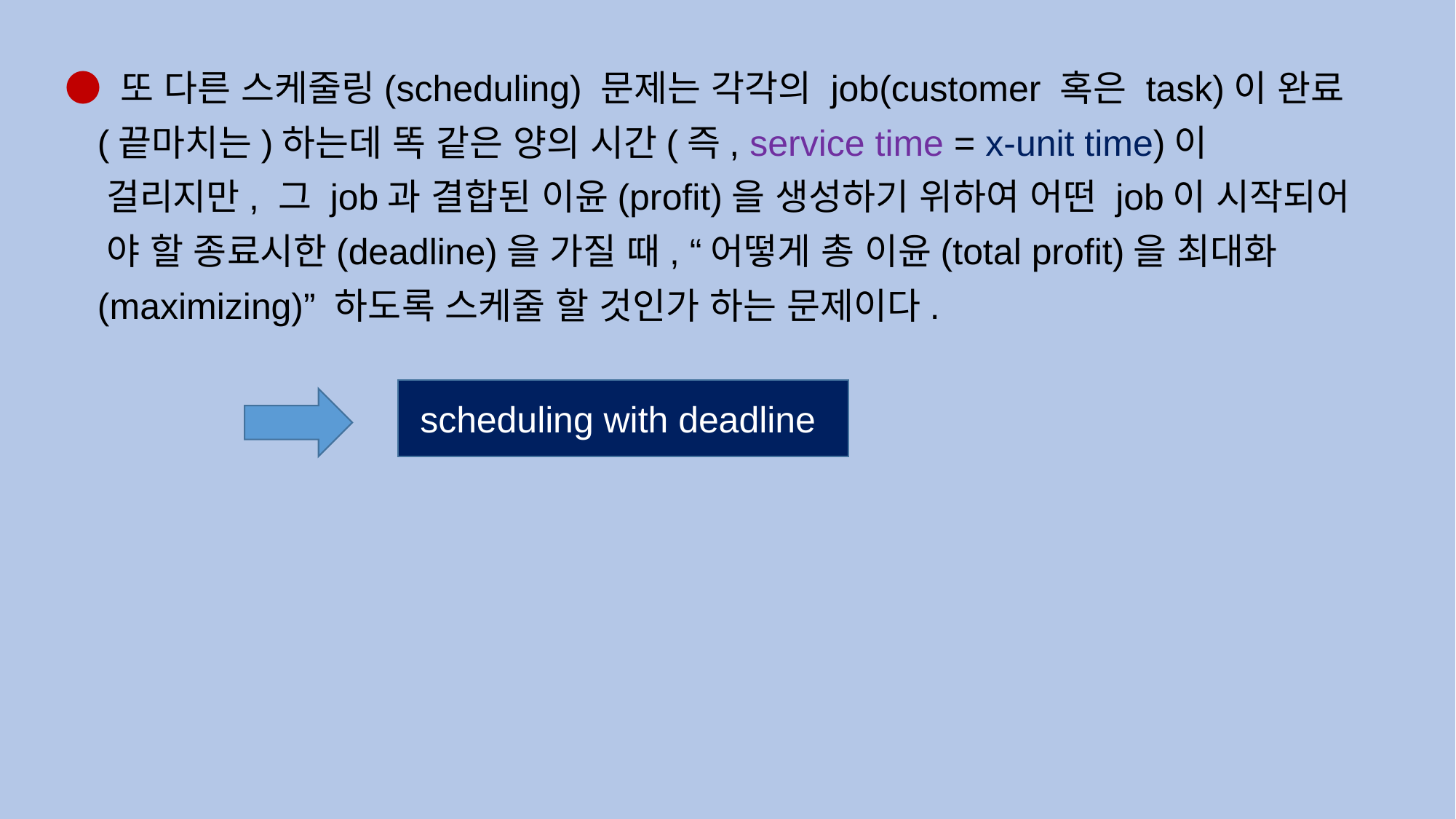

● 또 다른 스케줄링(scheduling) 문제는 각각의 job(customer 혹은 task)이 완료
    (끝마치는)하는데 똑 같은 양의 시간(즉, service time = x-unit time)이
    걸리지만, 그 job과 결합된 이윤(profit)을 생성하기 위하여 어떤 job이 시작되어
    야 할 종료시한(deadline)을 가질 때, “어떻게 총 이윤(total profit)을 최대화
    (maximizing)” 하도록 스케줄 할 것인가 하는 문제이다.

scheduling with deadline